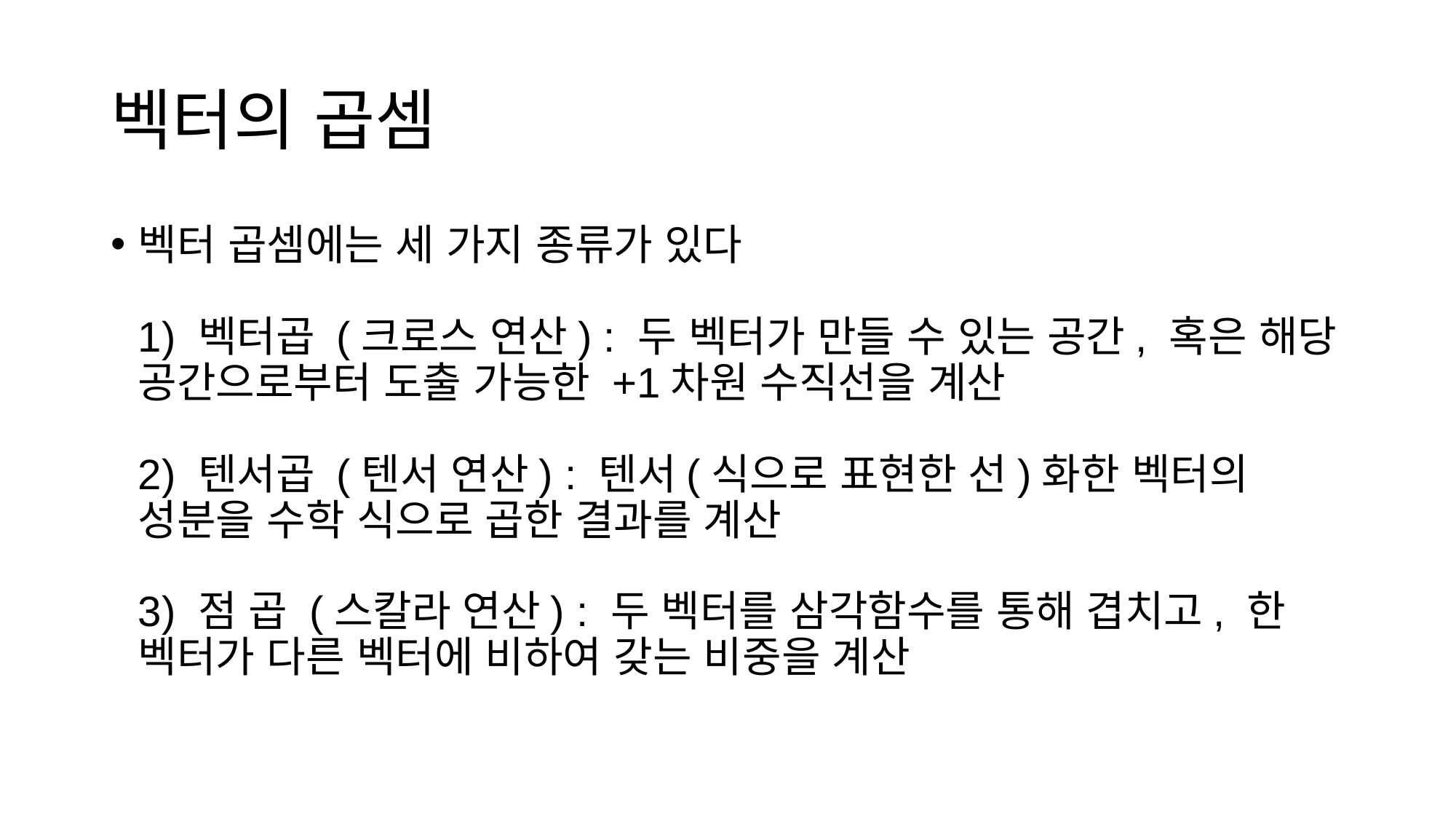

# 벡터의 곱셈
벡터 곱셈에는 세 가지 종류가 있다
1) 벡터곱 (크로스 연산) : 두 벡터가 만들 수 있는 공간, 혹은 해당 공간으로부터 도출 가능한 +1차원 수직선을 계산
2) 텐서곱 (텐서 연산) : 텐서(식으로 표현한 선)화한 벡터의 성분을 수학 식으로 곱한 결과를 계산
3) 점 곱 (스칼라 연산) : 두 벡터를 삼각함수를 통해 겹치고, 한 벡터가 다른 벡터에 비하여 갖는 비중을 계산